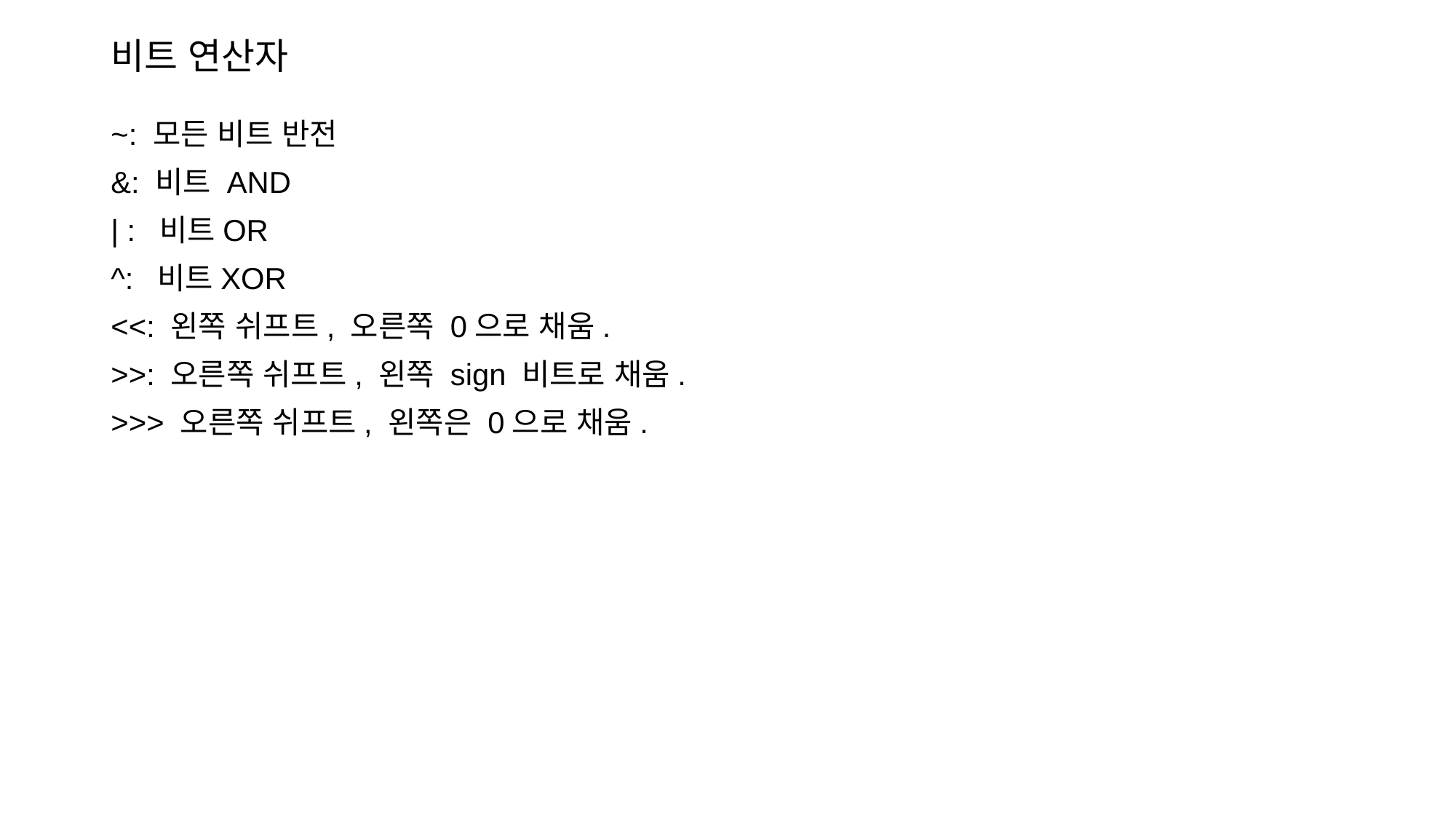

# 비트 연산자
~: 모든 비트 반전
&: 비트 AND
| :  비트OR
^:  비트XOR
<<: 왼쪽 쉬프트, 오른쪽 0으로 채움.
>>: 오른쪽 쉬프트, 왼쪽 sign 비트로 채움.
>>> 오른쪽 쉬프트, 왼쪽은 0으로 채움.